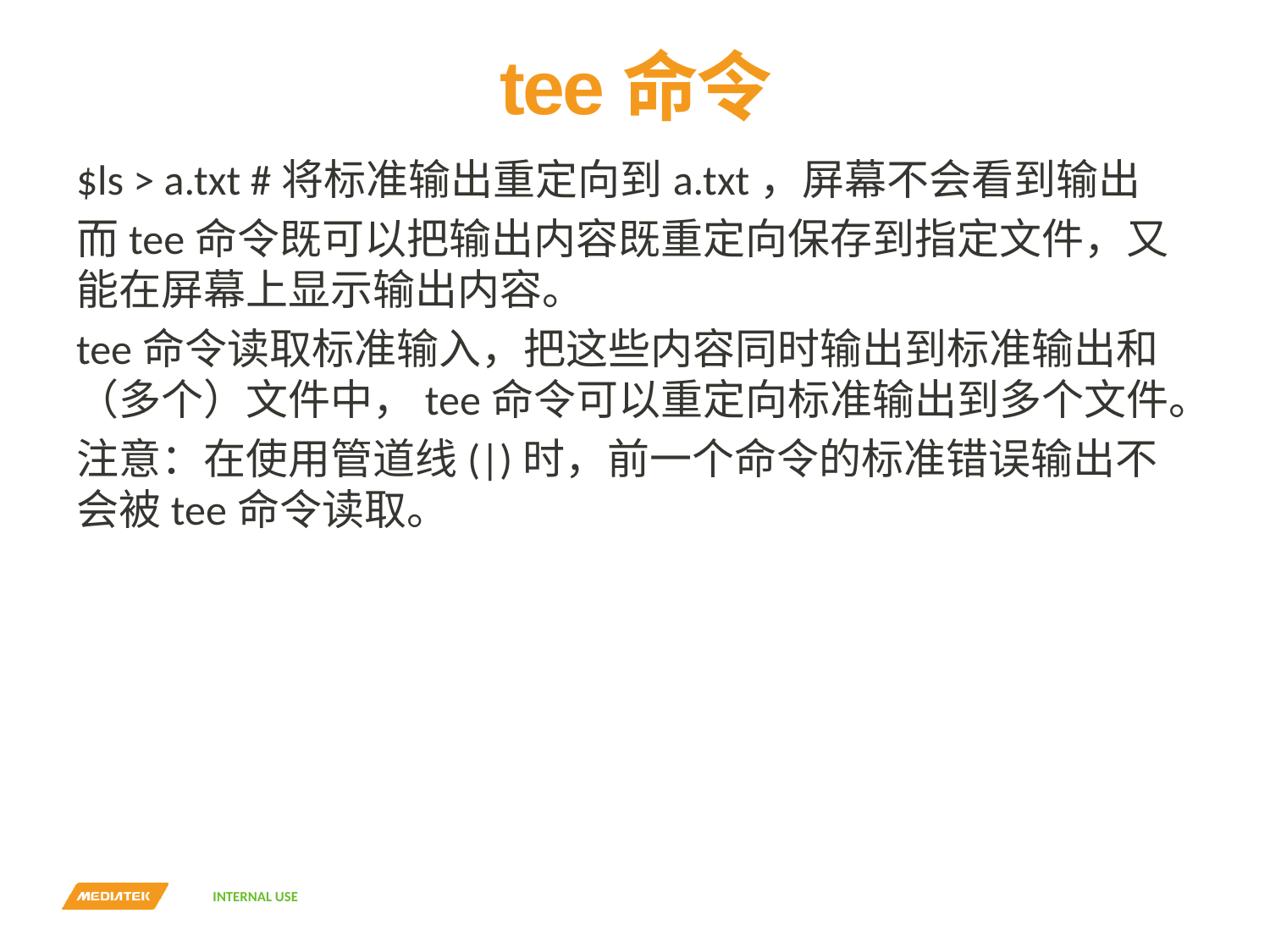

# tee命令
$ls > a.txt #将标准输出重定向到a.txt，屏幕不会看到输出
而tee命令既可以把输出内容既重定向保存到指定文件，又能在屏幕上显示输出内容。
tee命令读取标准输入，把这些内容同时输出到标准输出和（多个）文件中，tee命令可以重定向标准输出到多个文件。
注意：在使用管道线(|)时，前一个命令的标准错误输出不会被tee命令读取。